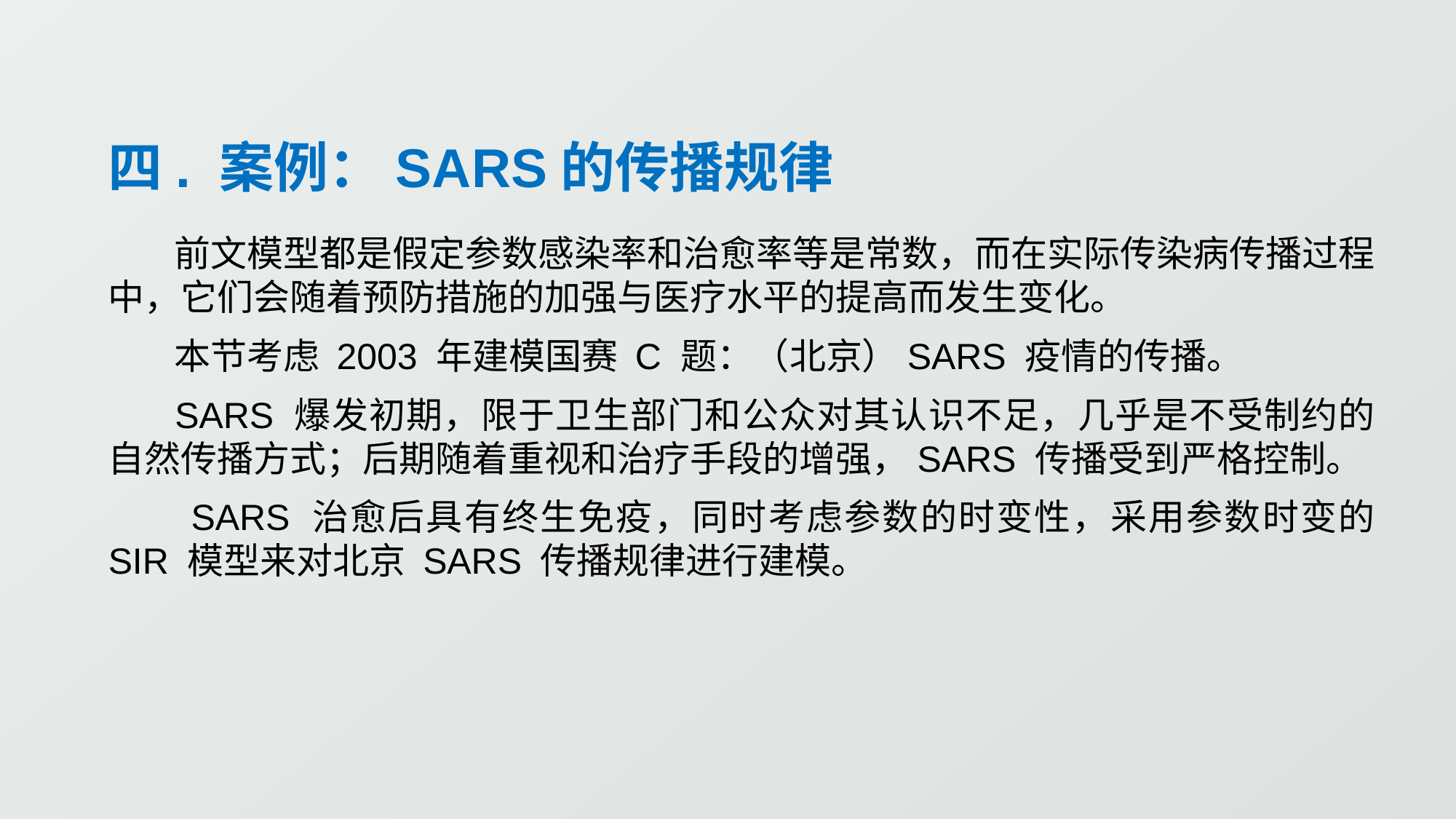

四. 案例：SARS的传播规律
       前文模型都是假定参数感染率和治愈率等是常数，而在实际传染病传播过程中，它们会随着预防措施的加强与医疗水平的提高而发生变化。
       本节考虑 2003 年建模国赛 C 题：（北京）SARS 疫情的传播。
      SARS 爆发初期，限于卫生部门和公众对其认识不足，几乎是不受制约的自然传播方式；后期随着重视和治疗手段的增强，SARS 传播受到严格控制。
       SARS 治愈后具有终生免疫，同时考虑参数的时变性，采用参数时变的 SIR 模型来对北京 SARS 传播规律进行建模。